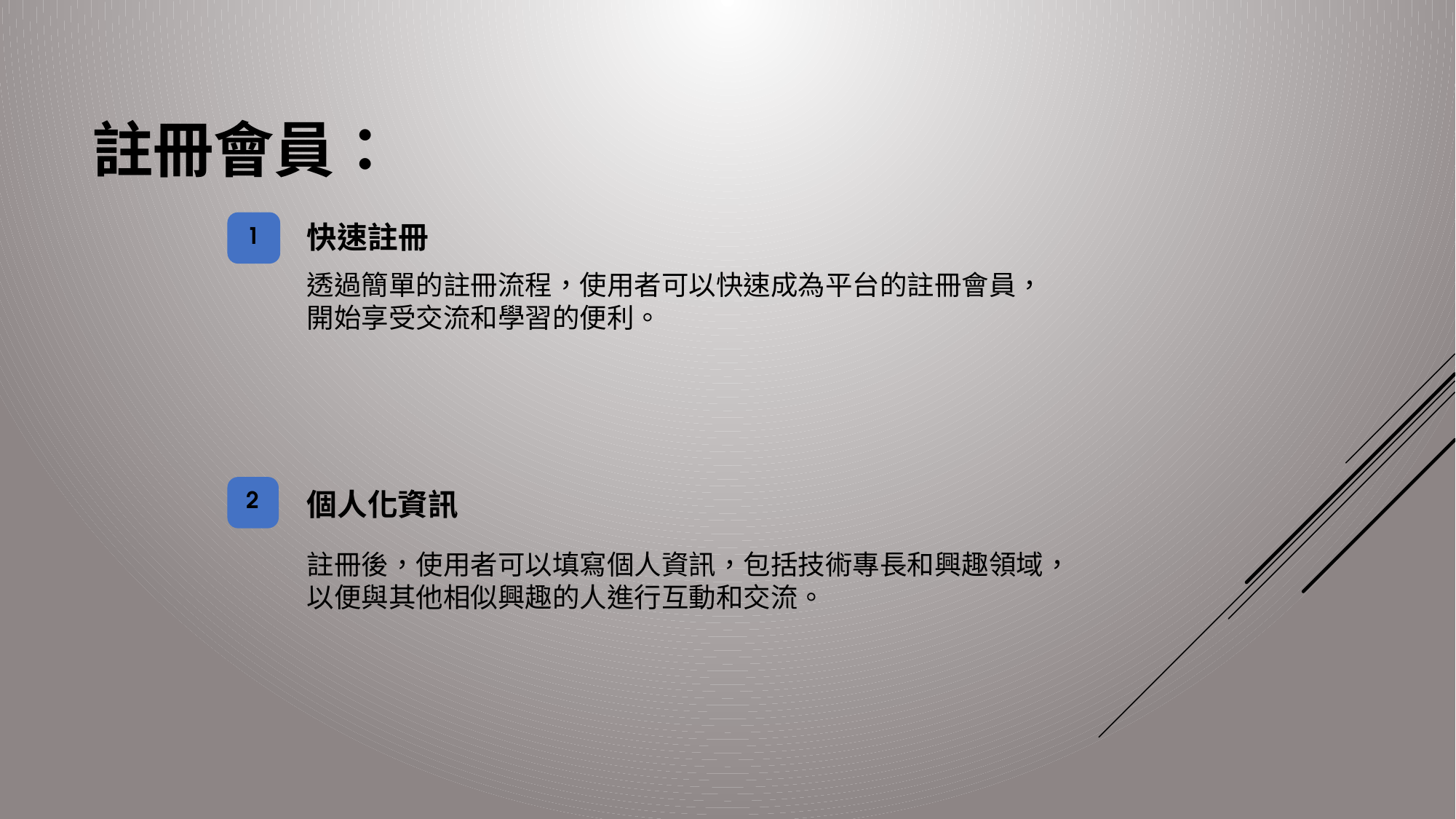

註冊會員：
1
快速註冊
透過簡單的註冊流程，使用者可以快速成為平台的註冊會員，開始享受交流和學習的便利。
2
個人化資訊
註冊後，使用者可以填寫個人資訊，包括技術專長和興趣領域，以便與其他相似興趣的人進行互動和交流。